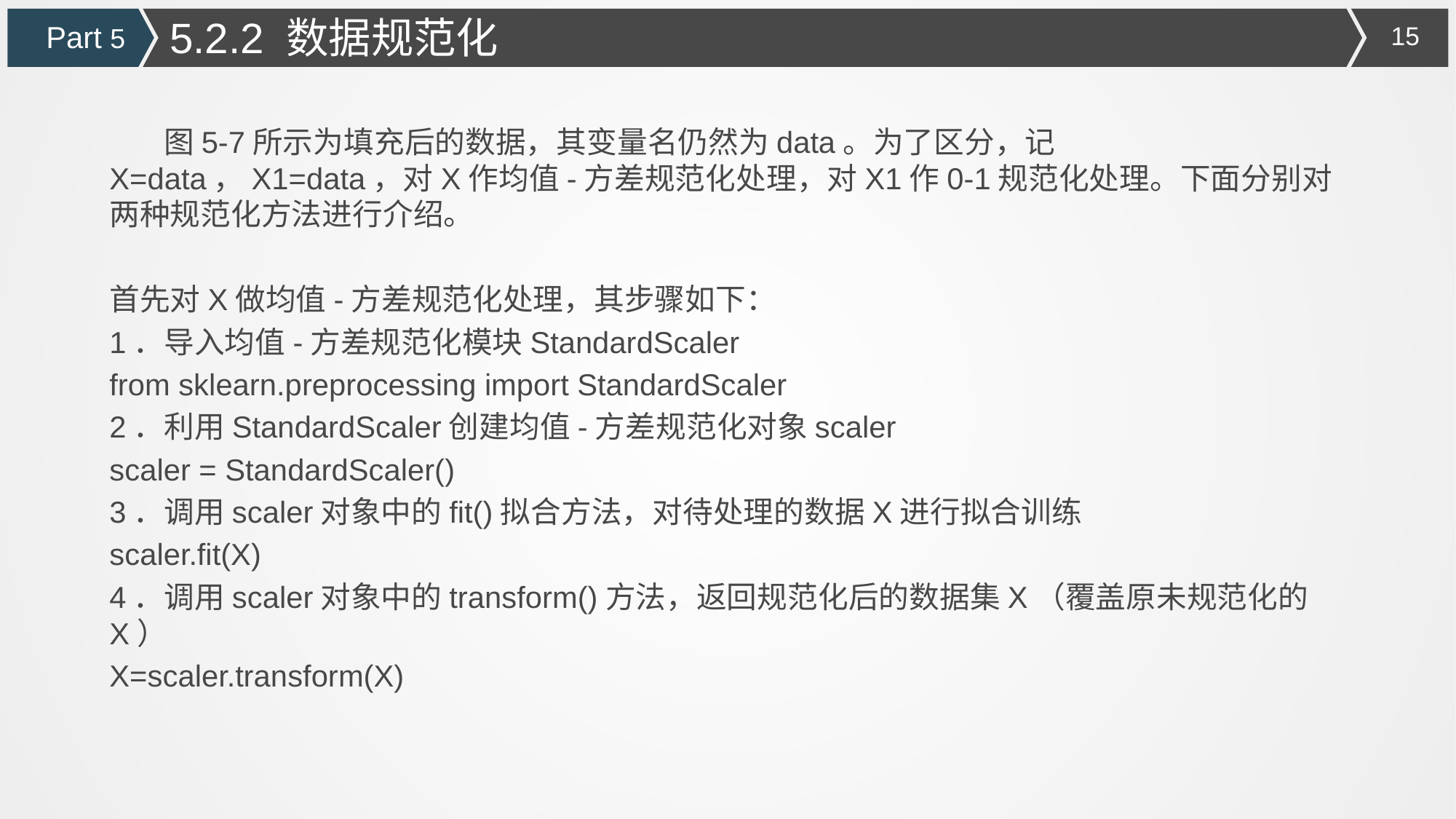

5.2.2 数据规范化
Part 5
       图5-7所示为填充后的数据，其变量名仍然为data。为了区分，记X=data，X1=data，对X作均值-方差规范化处理，对X1作0-1规范化处理。下面分别对两种规范化方法进行介绍。

首先对X做均值-方差规范化处理，其步骤如下：
1．导入均值-方差规范化模块StandardScaler
from sklearn.preprocessing import StandardScaler
2．利用StandardScaler创建均值-方差规范化对象scaler
scaler = StandardScaler()
3．调用scaler对象中的fit()拟合方法，对待处理的数据X进行拟合训练
scaler.fit(X)
4．调用scaler对象中的transform()方法，返回规范化后的数据集X（覆盖原未规范化的X）
X=scaler.transform(X)